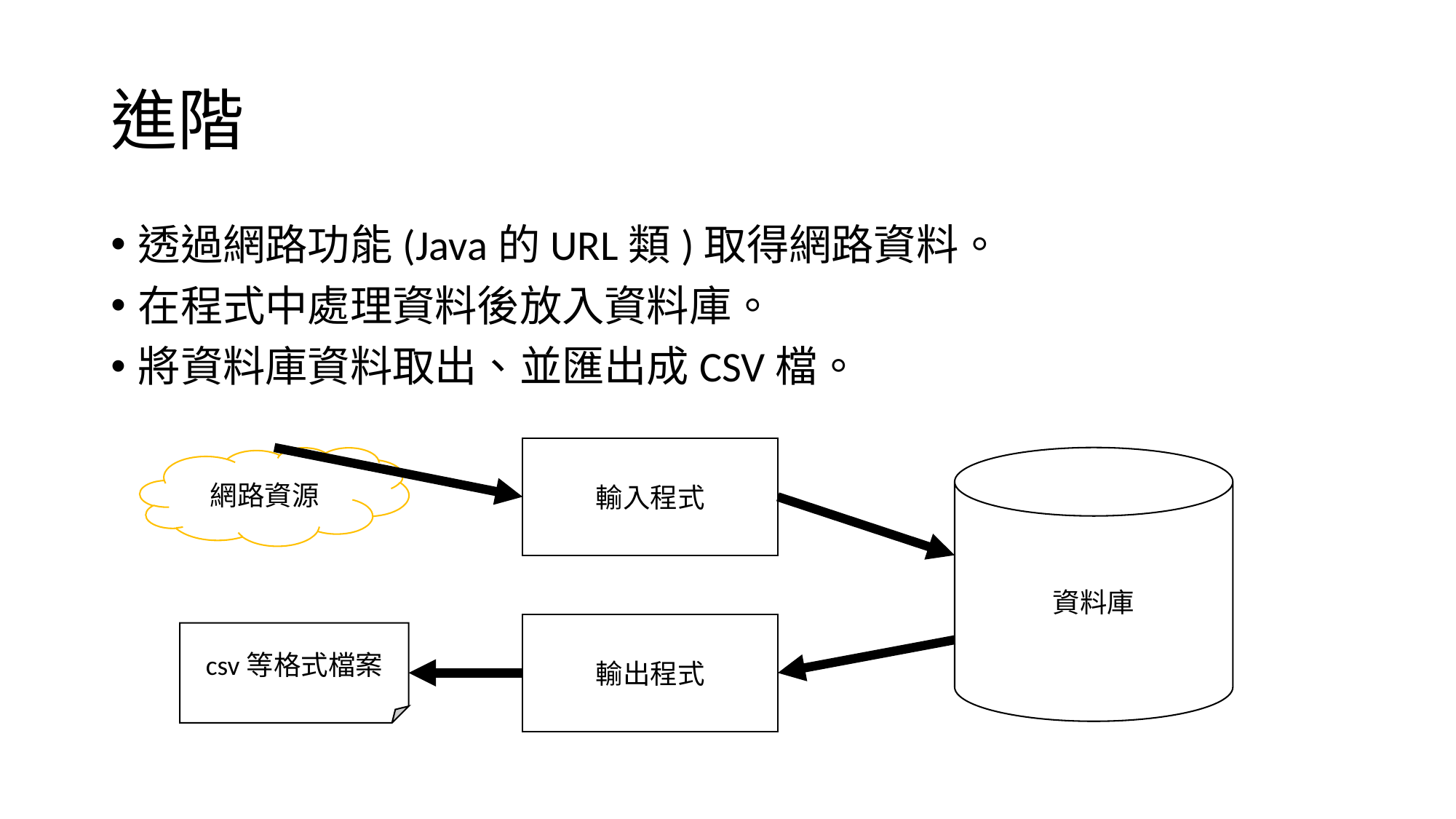

# 進階
透過網路功能(Java的URL類)取得網路資料。
在程式中處理資料後放入資料庫。
將資料庫資料取出、並匯出成CSV檔。

輸入程式
網路資源
資料庫
輸出程式
csv等格式檔案